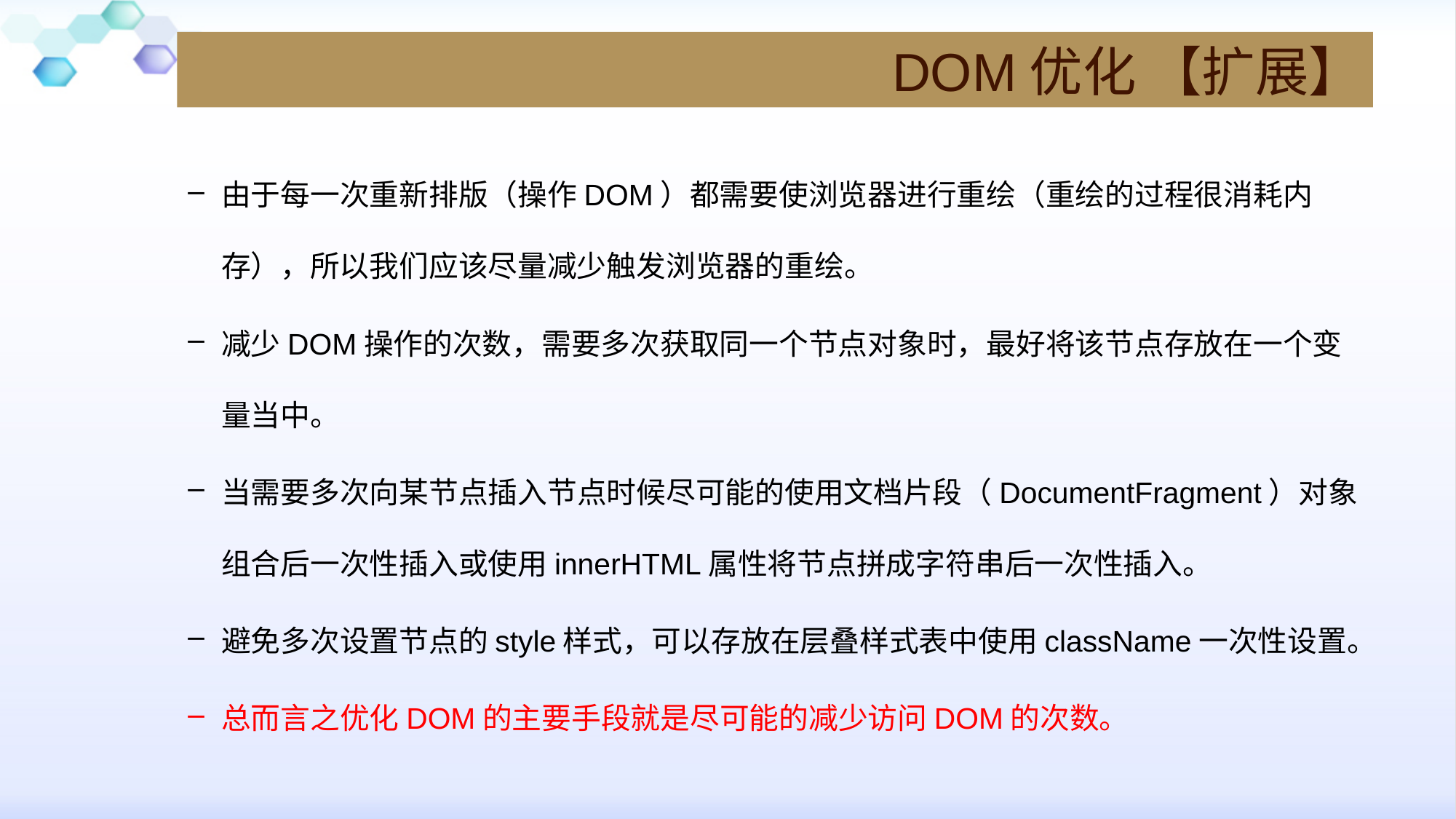

# DOM优化 【扩展】
由于每一次重新排版（操作DOM）都需要使浏览器进行重绘（重绘的过程很消耗内存），所以我们应该尽量减少触发浏览器的重绘。
减少DOM操作的次数，需要多次获取同一个节点对象时，最好将该节点存放在一个变量当中。
当需要多次向某节点插入节点时候尽可能的使用文档片段（DocumentFragment）对象组合后一次性插入或使用innerHTML属性将节点拼成字符串后一次性插入。
避免多次设置节点的style样式，可以存放在层叠样式表中使用className一次性设置。
总而言之优化DOM的主要手段就是尽可能的减少访问DOM的次数。